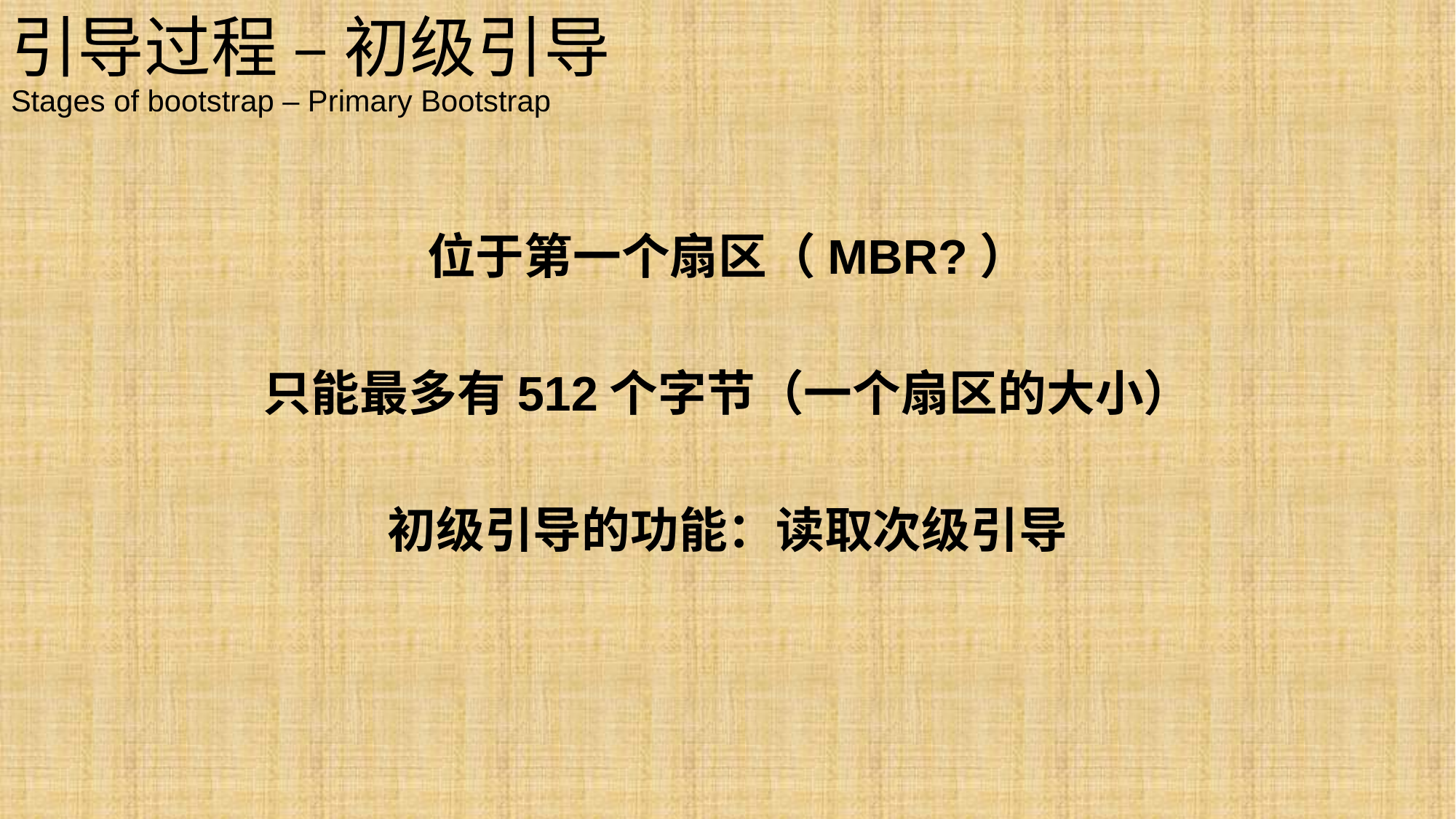

# 引导过程 – 初级引导 Stages of bootstrap – Primary Bootstrap
位于第一个扇区（MBR?）
只能最多有512个字节（一个扇区的大小）
初级引导的功能：读取次级引导